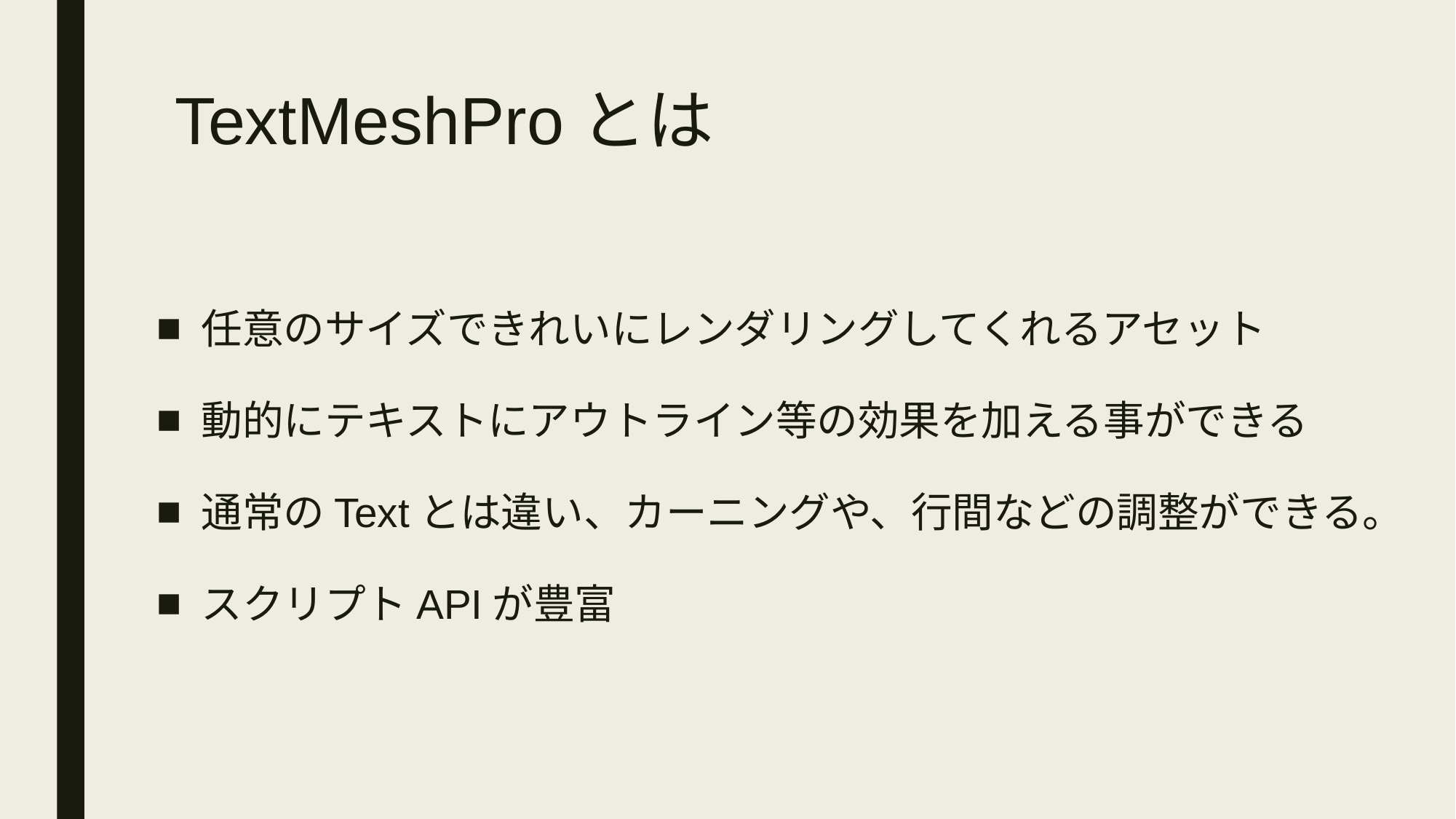

# TextMeshProとは
任意のサイズできれいにレンダリングしてくれるアセット
動的にテキストにアウトライン等の効果を加える事ができる
通常のTextとは違い、カーニングや、行間などの調整ができる。
スクリプトAPIが豊富